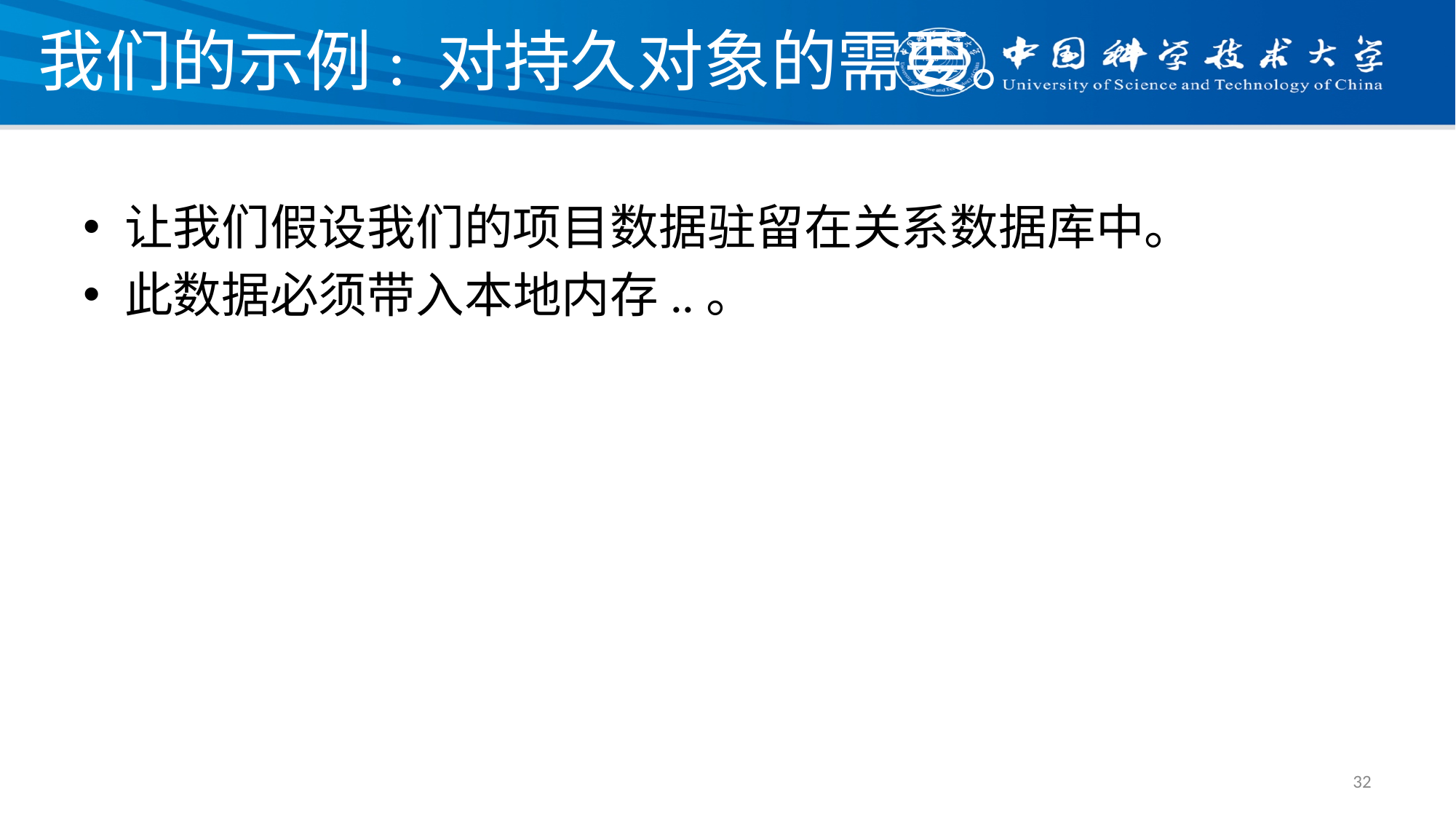

# 我们的示例: 对持久对象的需要。
让我们假设我们的项目数据驻留在关系数据库中。
此数据必须带入本地内存..。
32